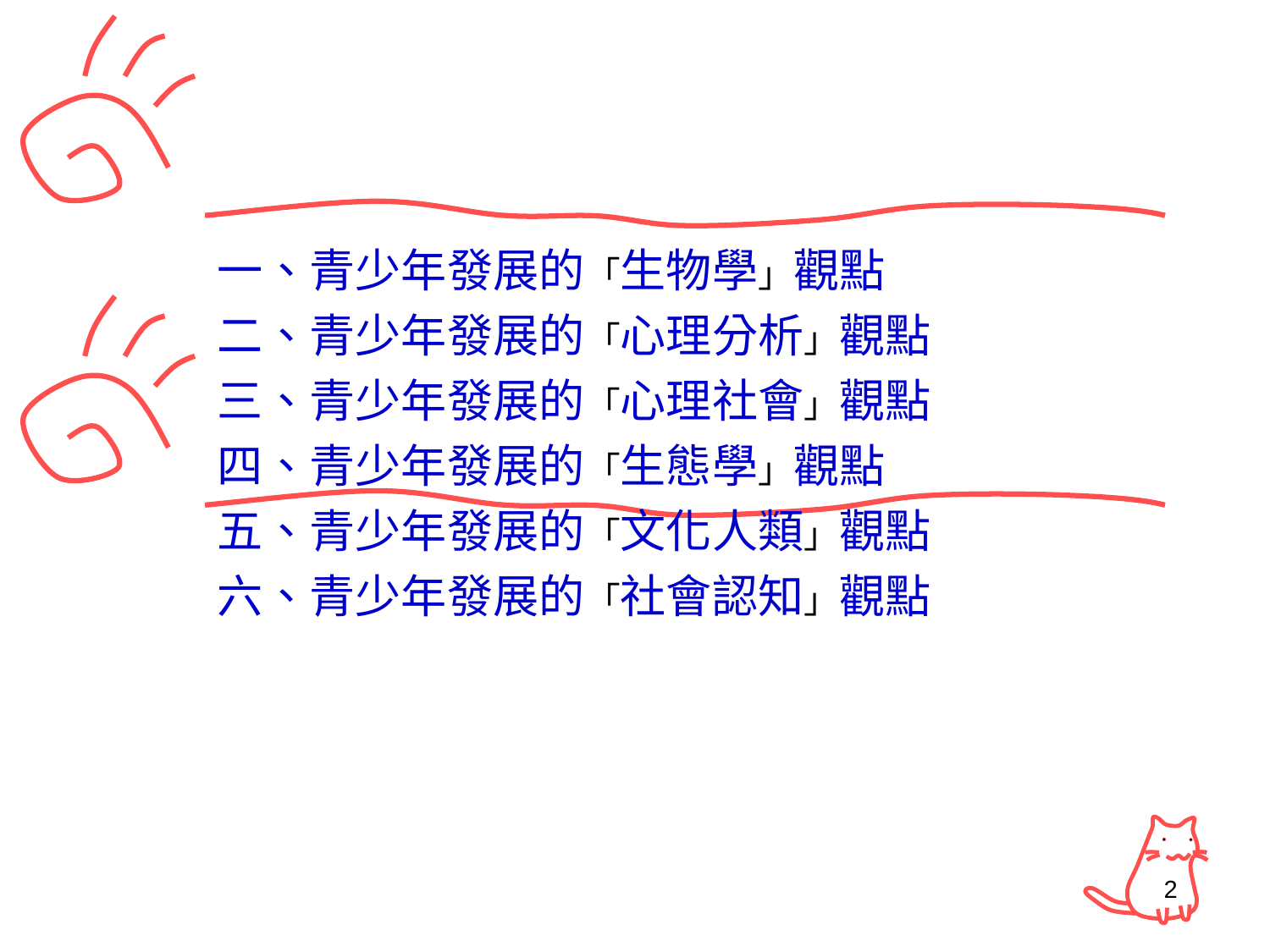

一、青少年發展的「生物學」觀點
二、青少年發展的「心理分析」觀點
三、青少年發展的「心理社會」觀點
四、青少年發展的「生態學」觀點
五、青少年發展的「文化人類」觀點
六、青少年發展的「社會認知」觀點
2